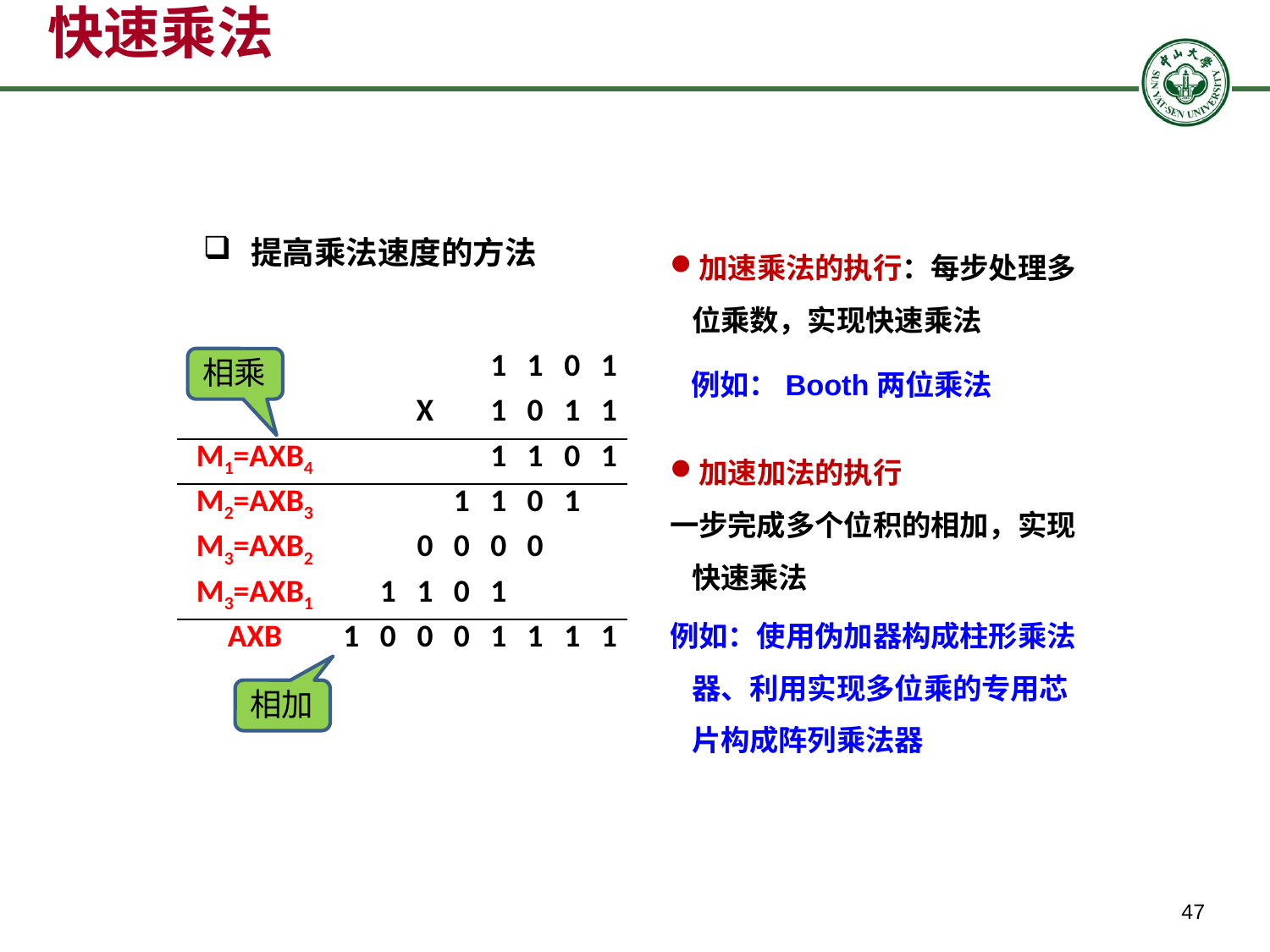

# 快速乘法
加速乘法的执行：每步处理多位乘数，实现快速乘法
例如：Booth两位乘法
加速加法的执行
一步完成多个位积的相加，实现快速乘法
例如：使用伪加器构成柱形乘法器、利用实现多位乘的专用芯片构成阵列乘法器

提高乘法速度的方法
|  |  |  |  |  | 1 | 1 | 0 | 1 |
| --- | --- | --- | --- | --- | --- | --- | --- | --- |
|  |  |  | X |  | 1 | 0 | 1 | 1 |
| M1=AXB4 |  |  |  |  | 1 | 1 | 0 | 1 |
| M2=AXB3 |  |  |  | 1 | 1 | 0 | 1 |  |
| M3=AXB2 |  |  | 0 | 0 | 0 | 0 |  |  |
| M3=AXB1 |  | 1 | 1 | 0 | 1 |  |  |  |
| AXB | 1 | 0 | 0 | 0 | 1 | 1 | 1 | 1 |
相乘
相加